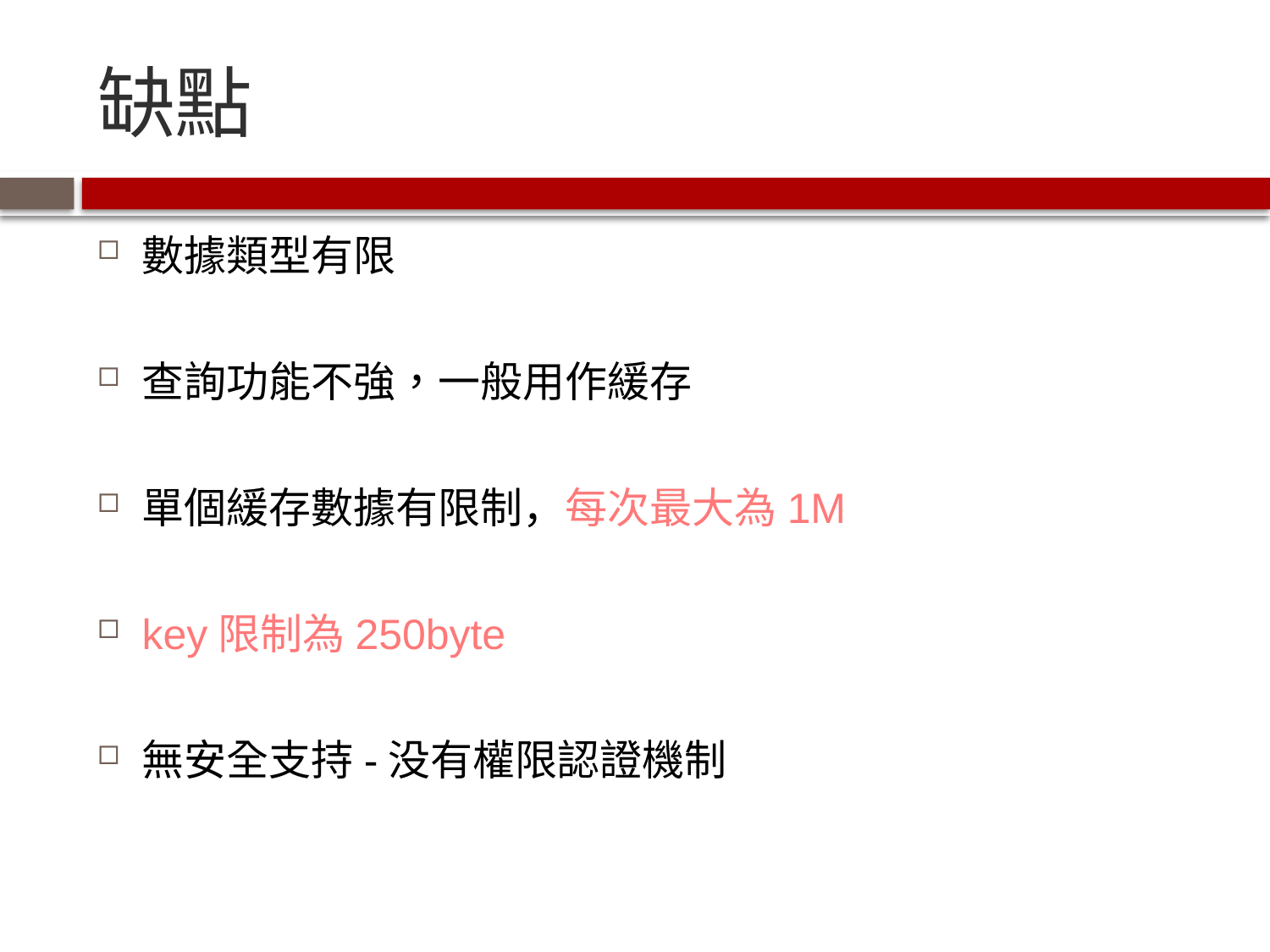

# 缺點
數據類型有限

查詢功能不強，一般用作緩存

單個緩存數據有限制，每次最大為1M

key限制為250byte

無安全支持-没有權限認證機制